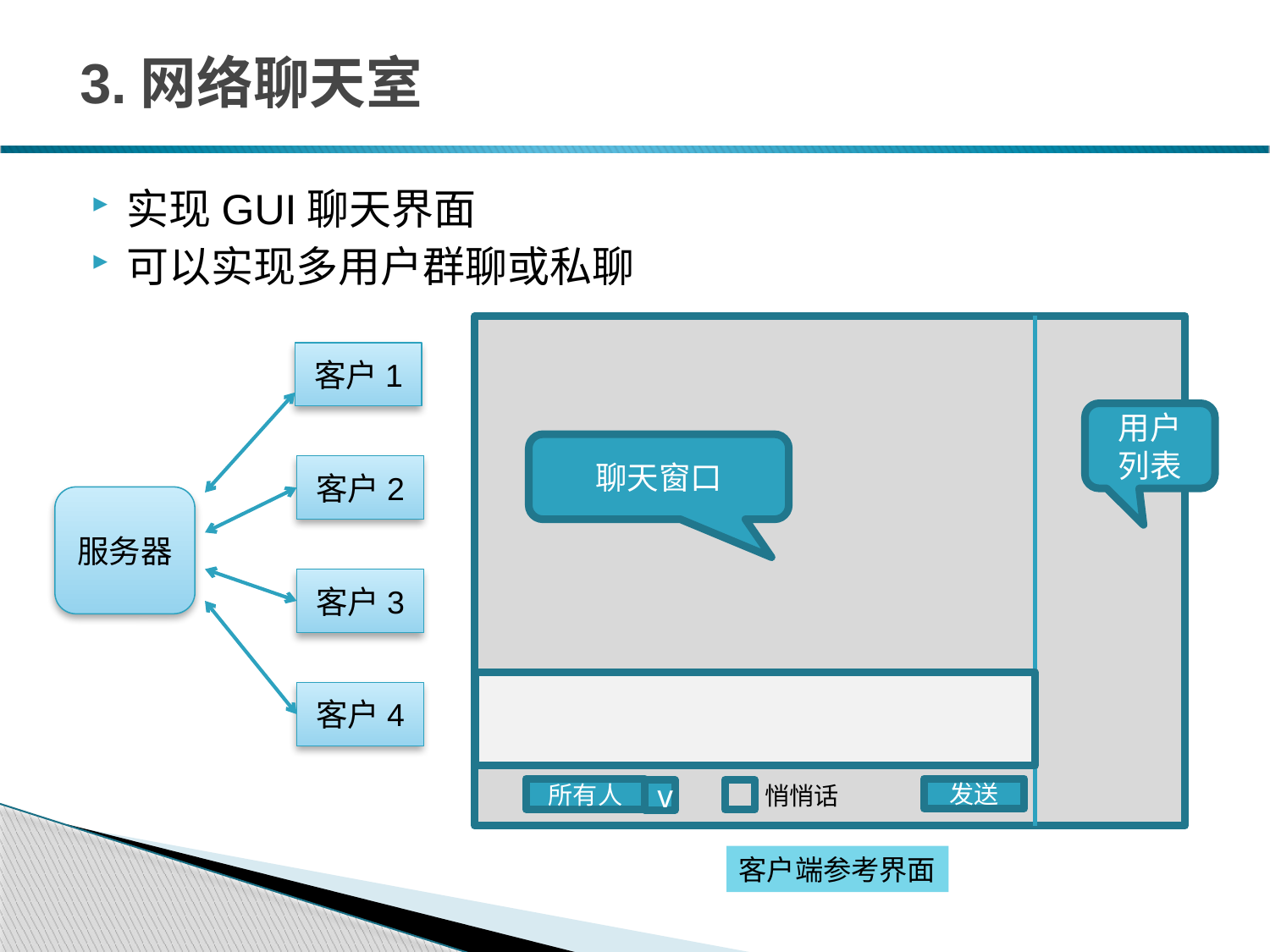

# 3.网络聊天室
实现GUI聊天界面
可以实现多用户群聊或私聊

用户
列表
聊天窗口

发送
所有人

v
客户1
客户2
服务器
客户3
客户4
悄悄话
客户端参考界面